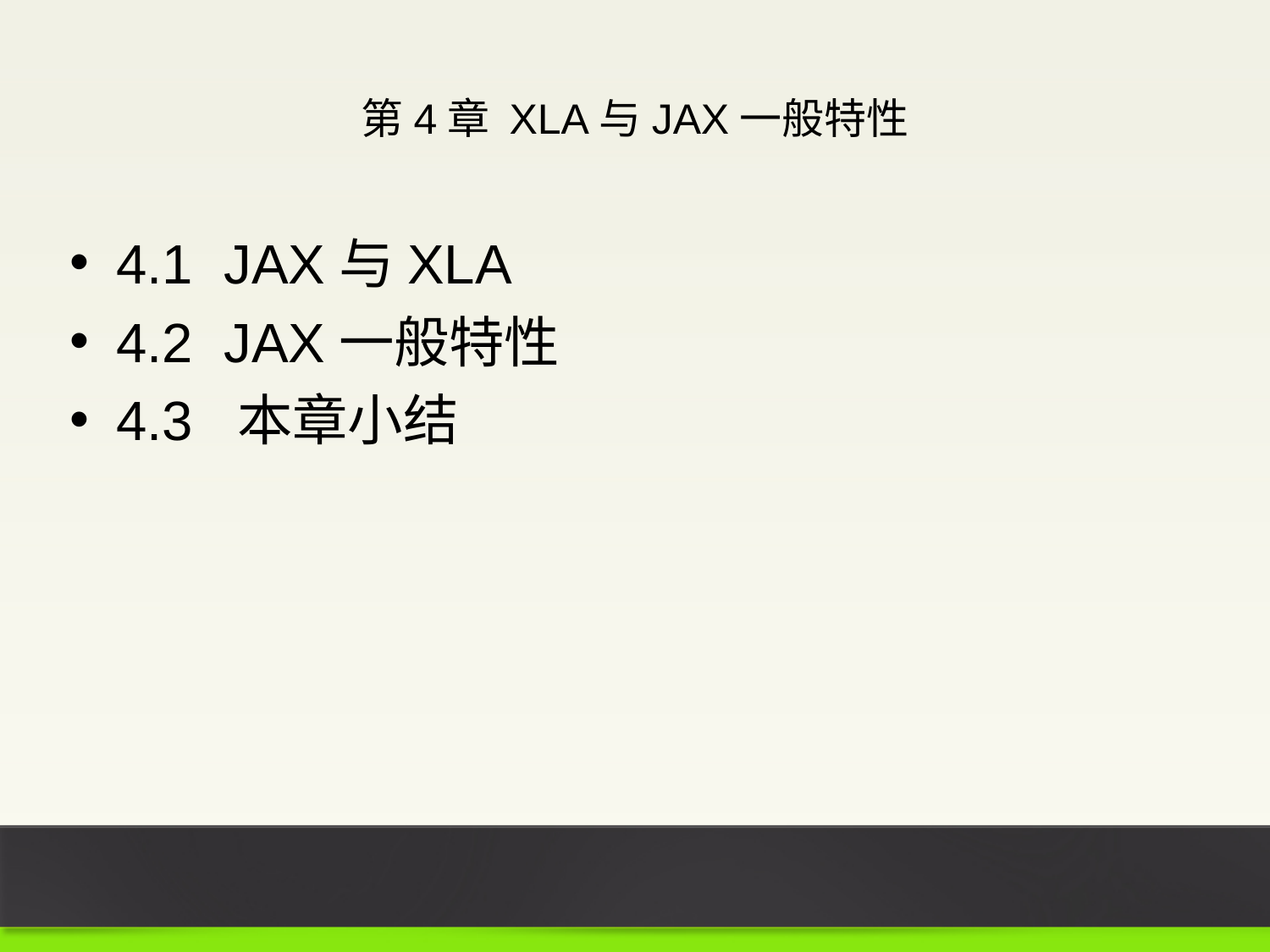

第4章 XLA与JAX一般特性
4.1  JAX与XLA
4.2  JAX一般特性
4.3  本章小结